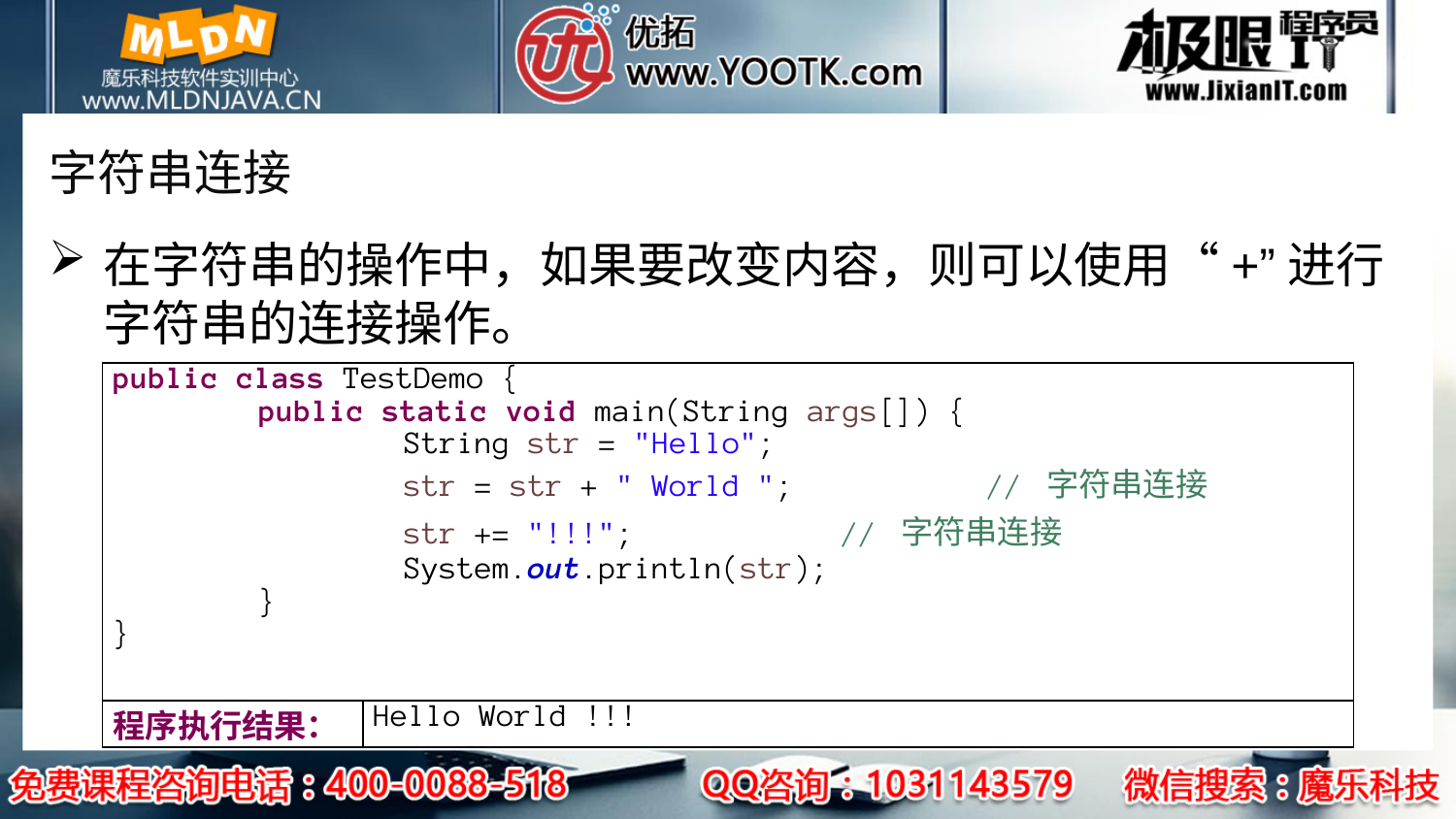

# 字符串连接
在字符串的操作中，如果要改变内容，则可以使用“+”进行字符串的连接操作。
| public class TestDemo { public static void main(String args[]) { String str = "Hello"; str = str + " World "; // 字符串连接 str += "!!!"; // 字符串连接 System.out.println(str); } } |  |
| --- | --- |
| 程序执行结果： | Hello World !!! |